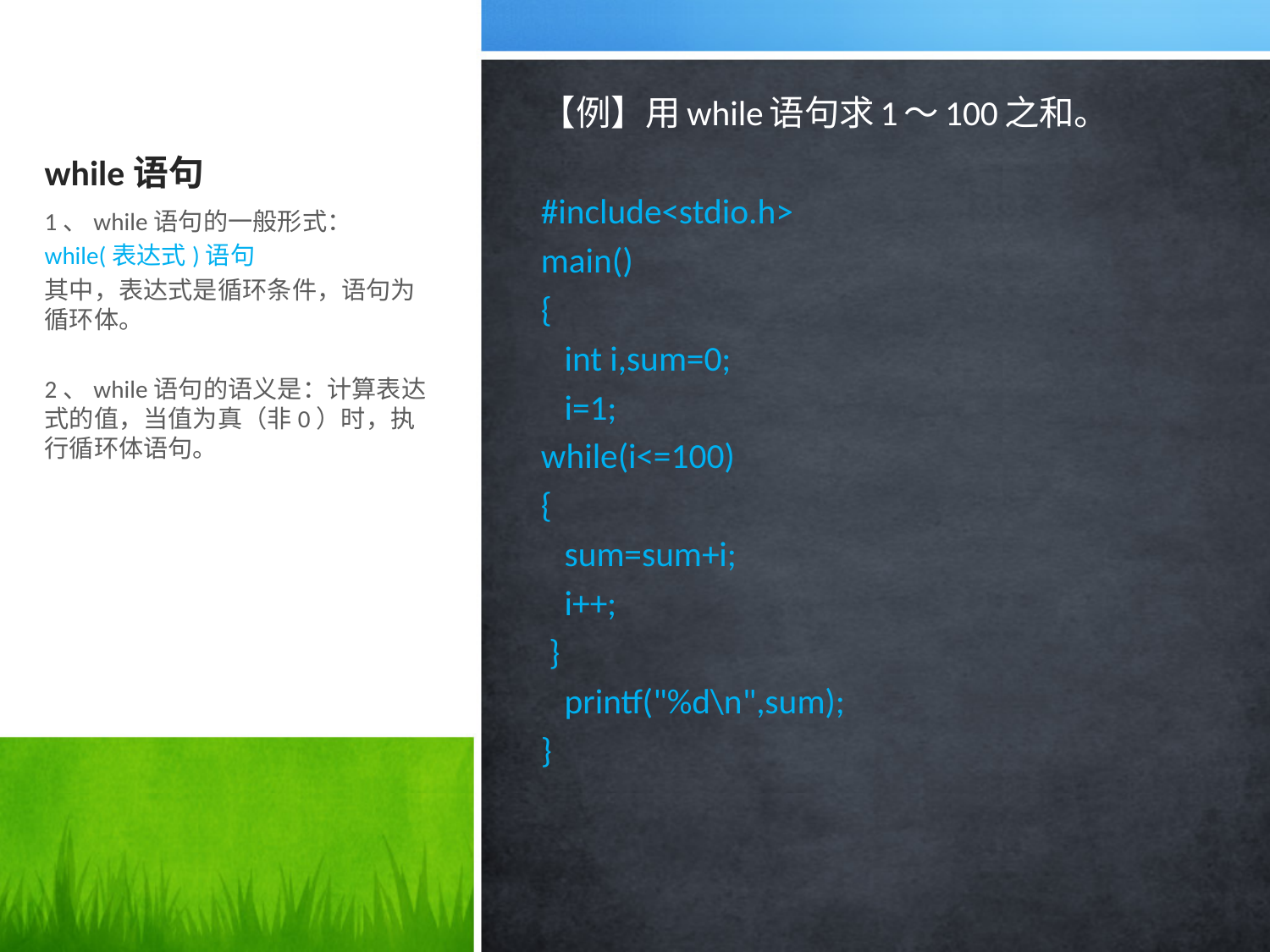

# while语句
【例】用while语句求1～100之和。

#include<stdio.h>
main()
{
   int i,sum=0;
   i=1;
while(i<=100)
{
   sum=sum+i;
   i++;
 }
   printf("%d\n",sum);
}

1、while语句的一般形式：
while(表达式)语句
其中，表达式是循环条件，语句为循环体。

2、while语句的语义是：计算表达式的值，当值为真（非0）时，执行循环体语句。